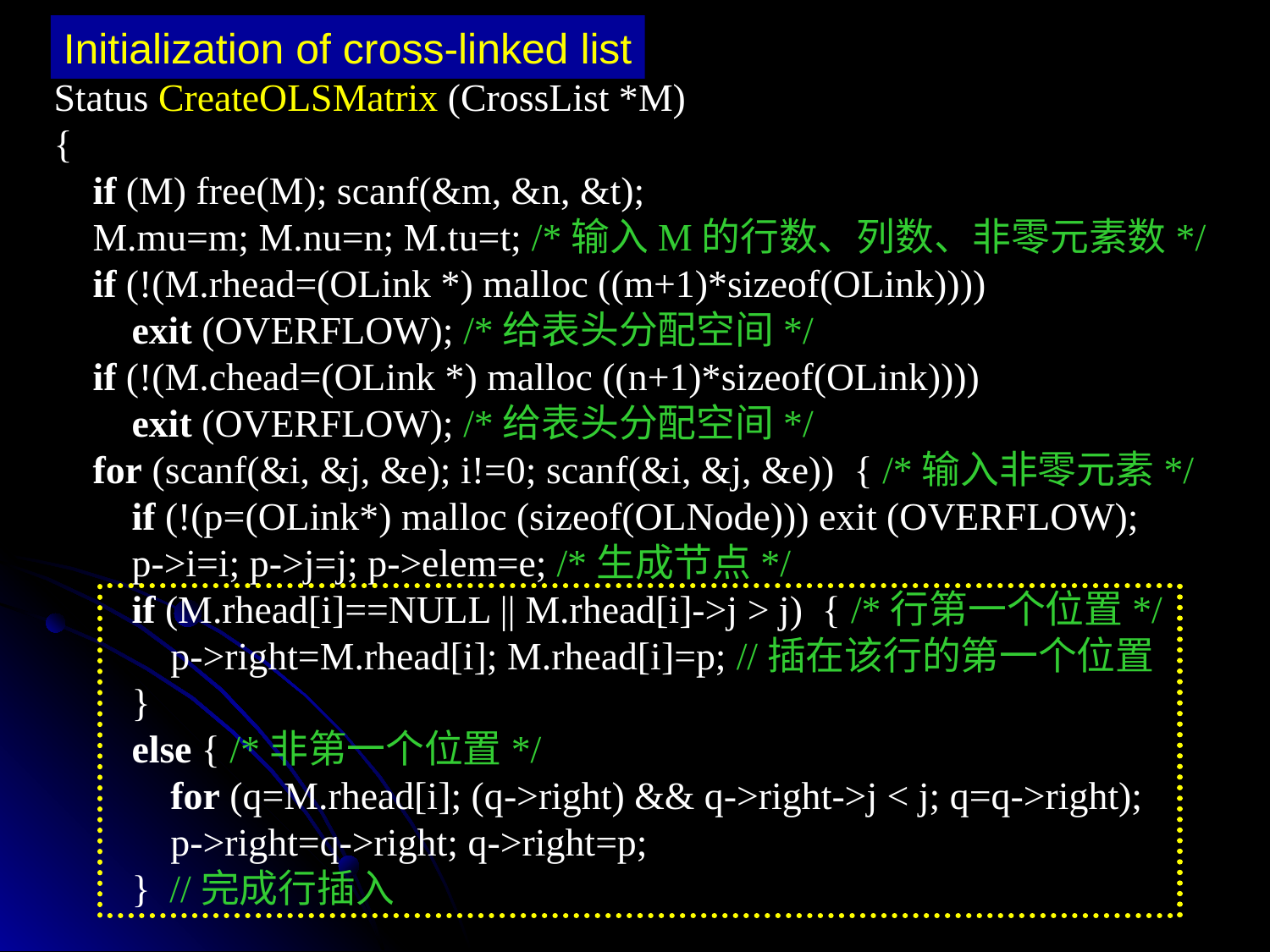

Initialization of cross-linked list
Status CreateOLSMatrix (CrossList *M)
{
    if (M) free(M); scanf(&m, &n, &t);
    M.mu=m; M.nu=n; M.tu=t; /*输入M的行数、列数、非零元素数*/
    if (!(M.rhead=(OLink *) malloc ((m+1)*sizeof(OLink))))
        exit (OVERFLOW); /*给表头分配空间*/
    if (!(M.chead=(OLink *) malloc ((n+1)*sizeof(OLink))))
        exit (OVERFLOW); /*给表头分配空间*/
    for (scanf(&i, &j, &e); i!=0; scanf(&i, &j, &e))  { /*输入非零元素*/
        if (!(p=(OLink*) malloc (sizeof(OLNode))) exit (OVERFLOW);
        p->i=i; p->j=j; p->elem=e; /*生成节点*/
        if (M.rhead[i]==NULL || M.rhead[i]->j > j)  { /*行第一个位置*/
            p->right=M.rhead[i]; M.rhead[i]=p; //插在该行的第一个位置
        }
        else { /*非第一个位置*/
            for (q=M.rhead[i]; (q->right) && q->right->j < j; q=q->right);
            p->right=q->right; q->right=p;
        }  //完成行插入